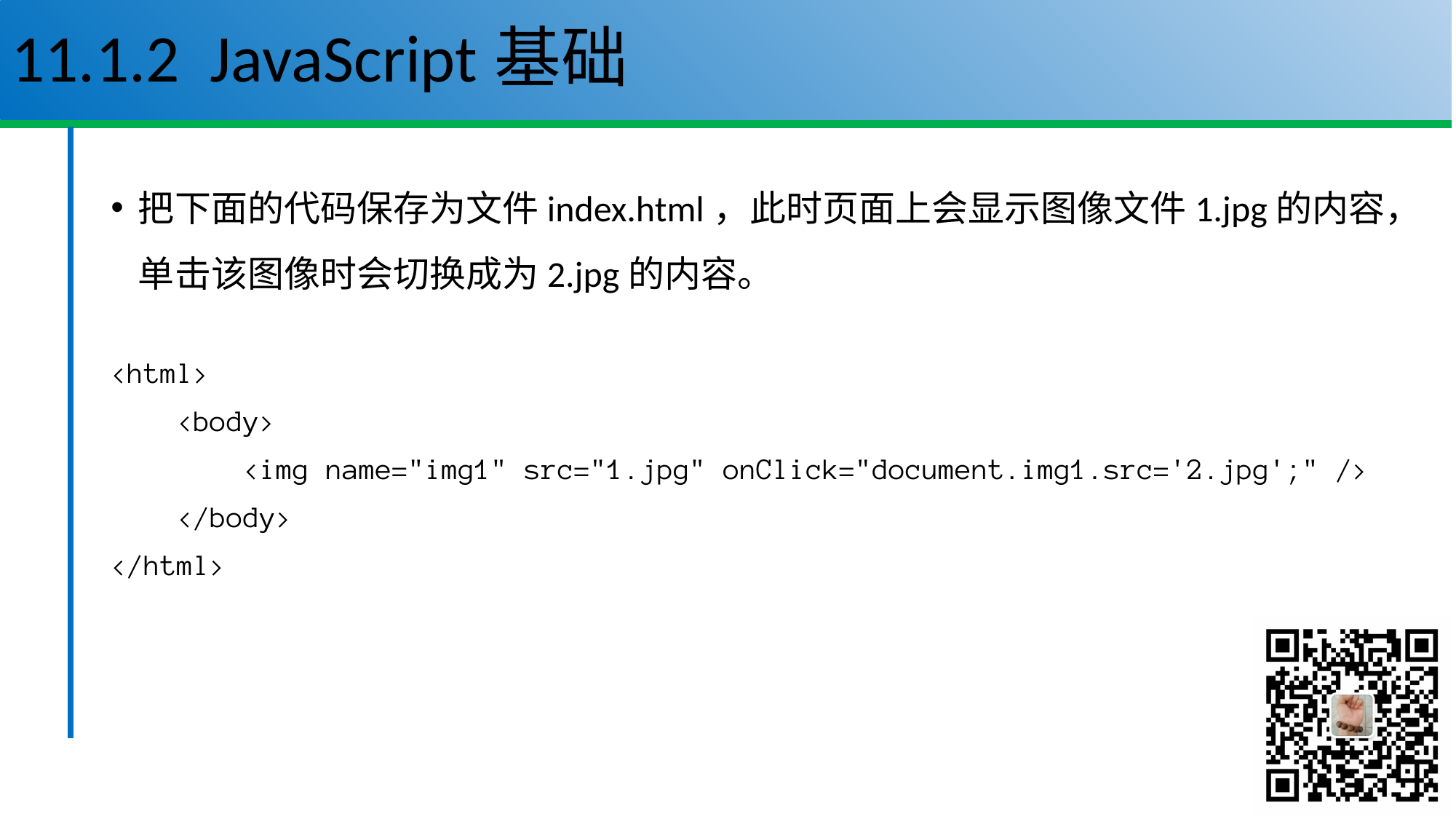

# 11.1.2  JavaScript基础
把下面的代码保存为文件index.html，此时页面上会显示图像文件1.jpg的内容，单击该图像时会切换成为2.jpg的内容。

<html>
    <body>
        <img name="img1" src="1.jpg" onClick="document.img1.src='2.jpg';" />
    </body>
</html>
17